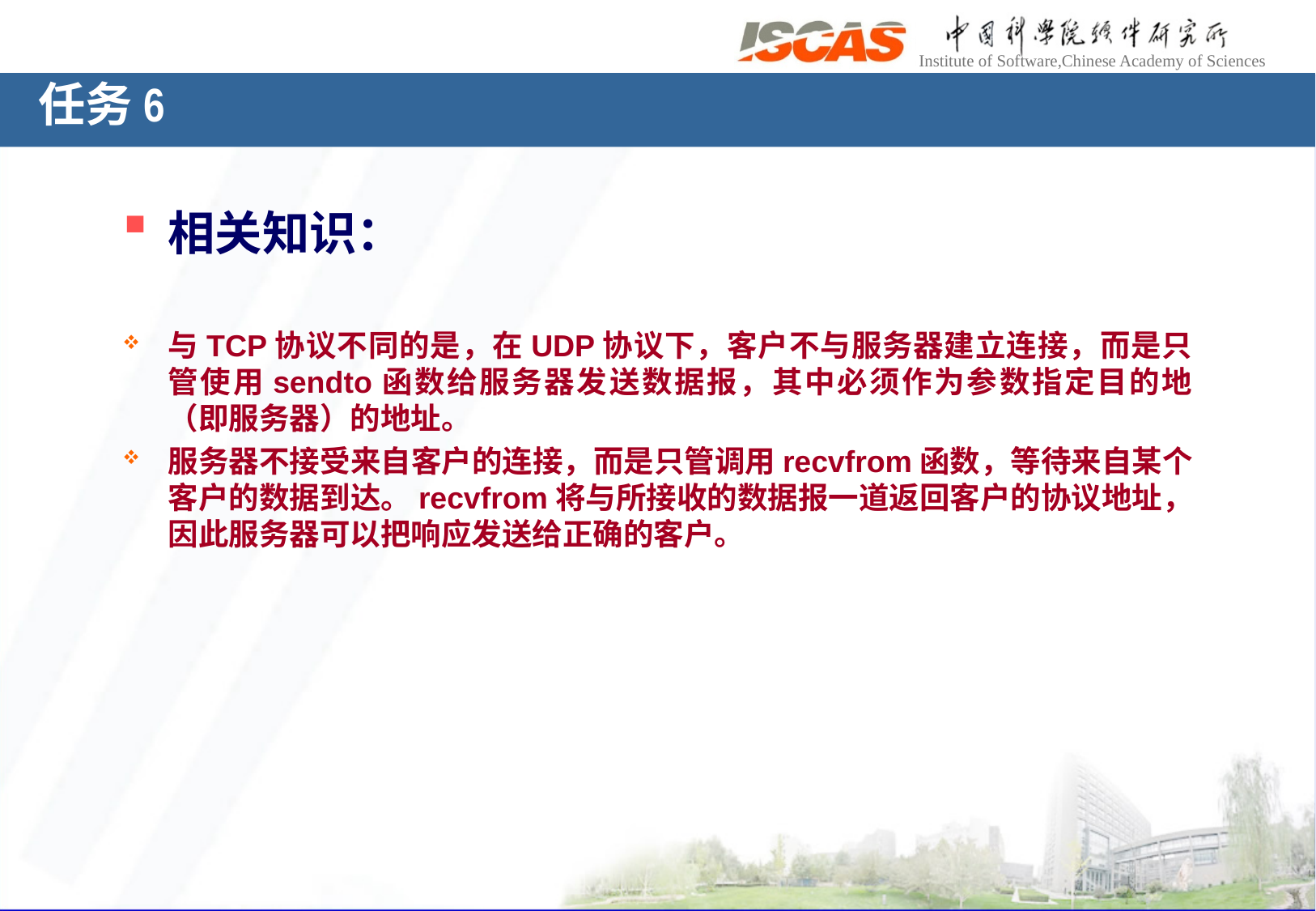

任务6
相关知识：

与TCP协议不同的是，在UDP协议下，客户不与服务器建立连接，而是只管使用sendto函数给服务器发送数据报，其中必须作为参数指定目的地（即服务器）的地址。
服务器不接受来自客户的连接，而是只管调用recvfrom函数，等待来自某个客户的数据到达。recvfrom将与所接收的数据报一道返回客户的协议地址，因此服务器可以把响应发送给正确的客户。